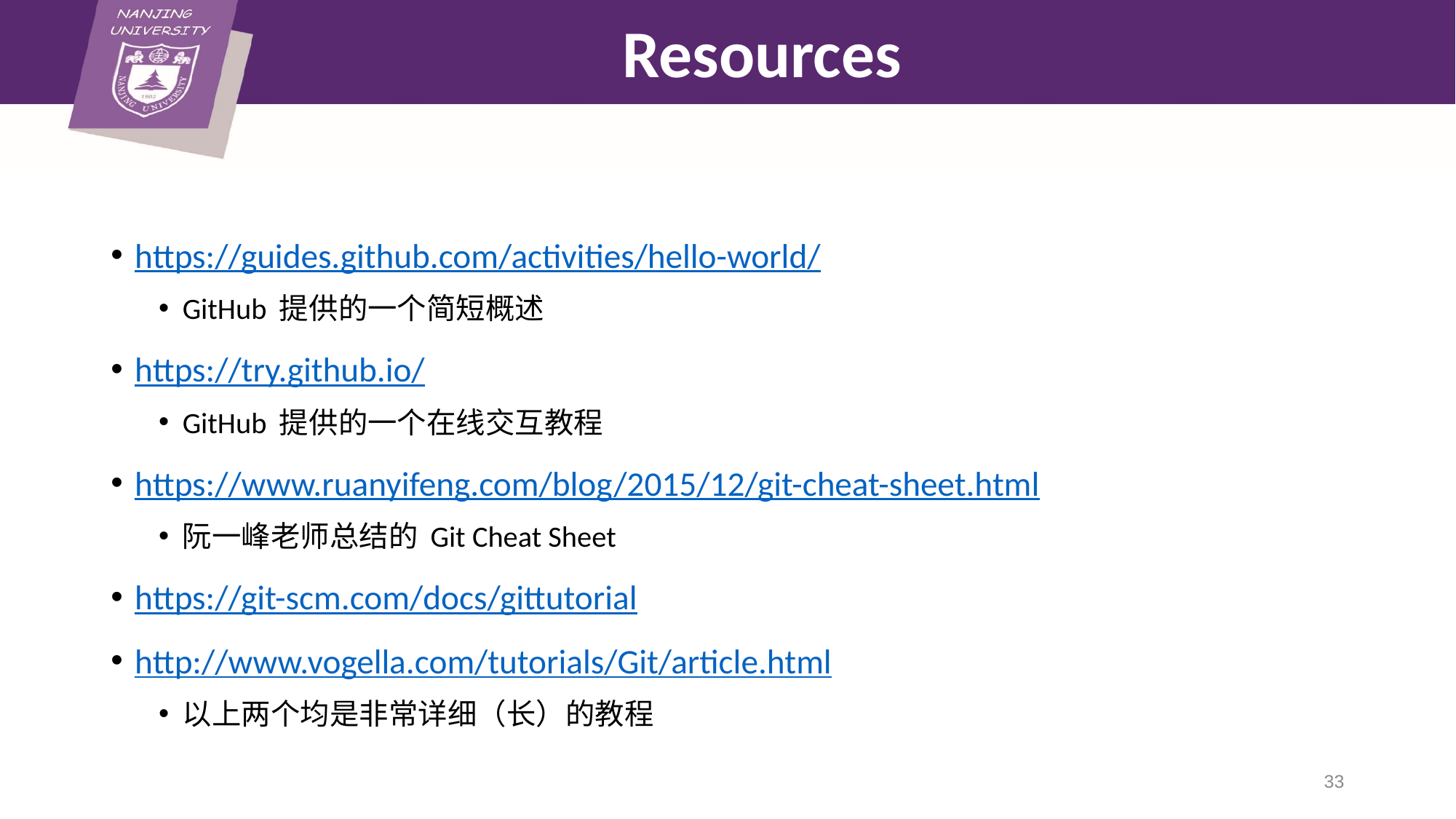

# Resources
https://guides.github.com/activities/hello-world/
GitHub 提供的一个简短概述
https://try.github.io/
GitHub 提供的一个在线交互教程
https://www.ruanyifeng.com/blog/2015/12/git-cheat-sheet.html
阮一峰老师总结的 Git Cheat Sheet
https://git-scm.com/docs/gittutorial
http://www.vogella.com/tutorials/Git/article.html
以上两个均是非常详细（长）的教程

33